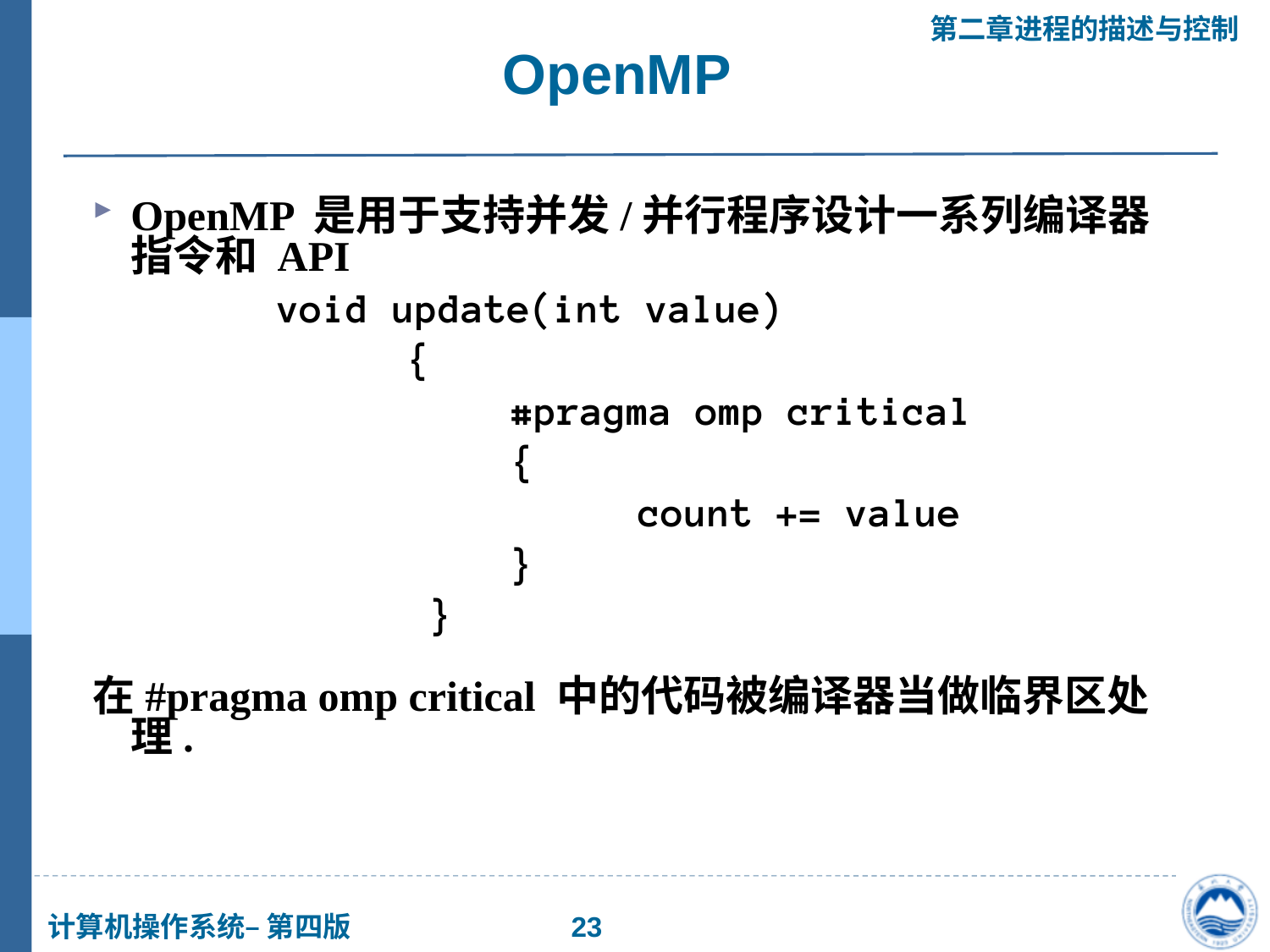

OpenMP

OpenMP 是用于支持并发/并行程序设计一系列编译器指令和 API
        void update(int value)
			 {
				#pragma omp critical
				{
					count += value
				}
			  }

在#pragma omp critical 中的代码被编译器当做临界区处理.